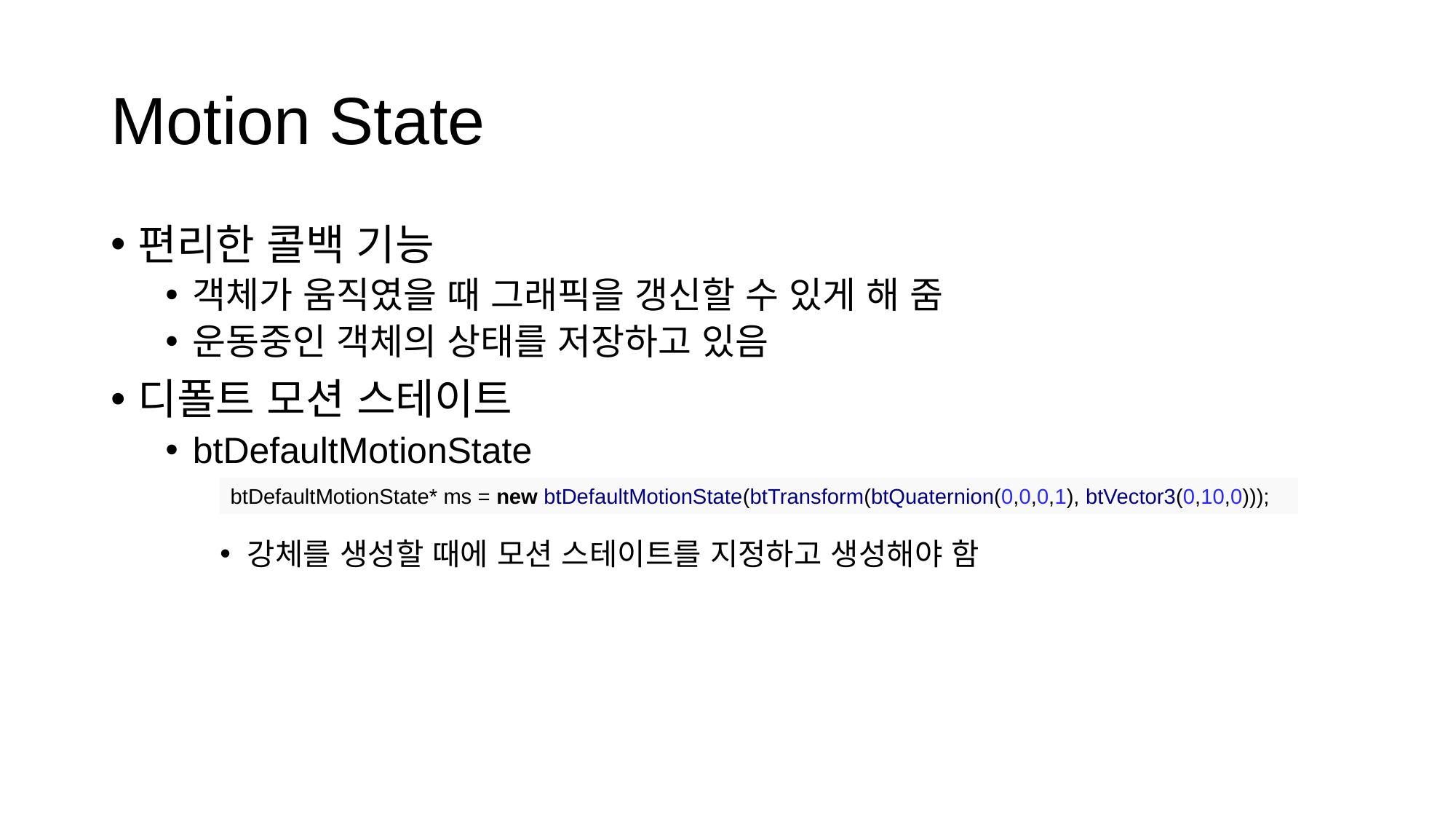

# Motion State
편리한 콜백 기능
객체가 움직였을 때 그래픽을 갱신할 수 있게 해 줌
운동중인 객체의 상태를 저장하고 있음
디폴트 모션 스테이트
btDefaultMotionState

강체를 생성할 때에 모션 스테이트를 지정하고 생성해야 함

btDefaultMotionState* ms = new btDefaultMotionState(btTransform(btQuaternion(0,0,0,1), btVector3(0,10,0)));